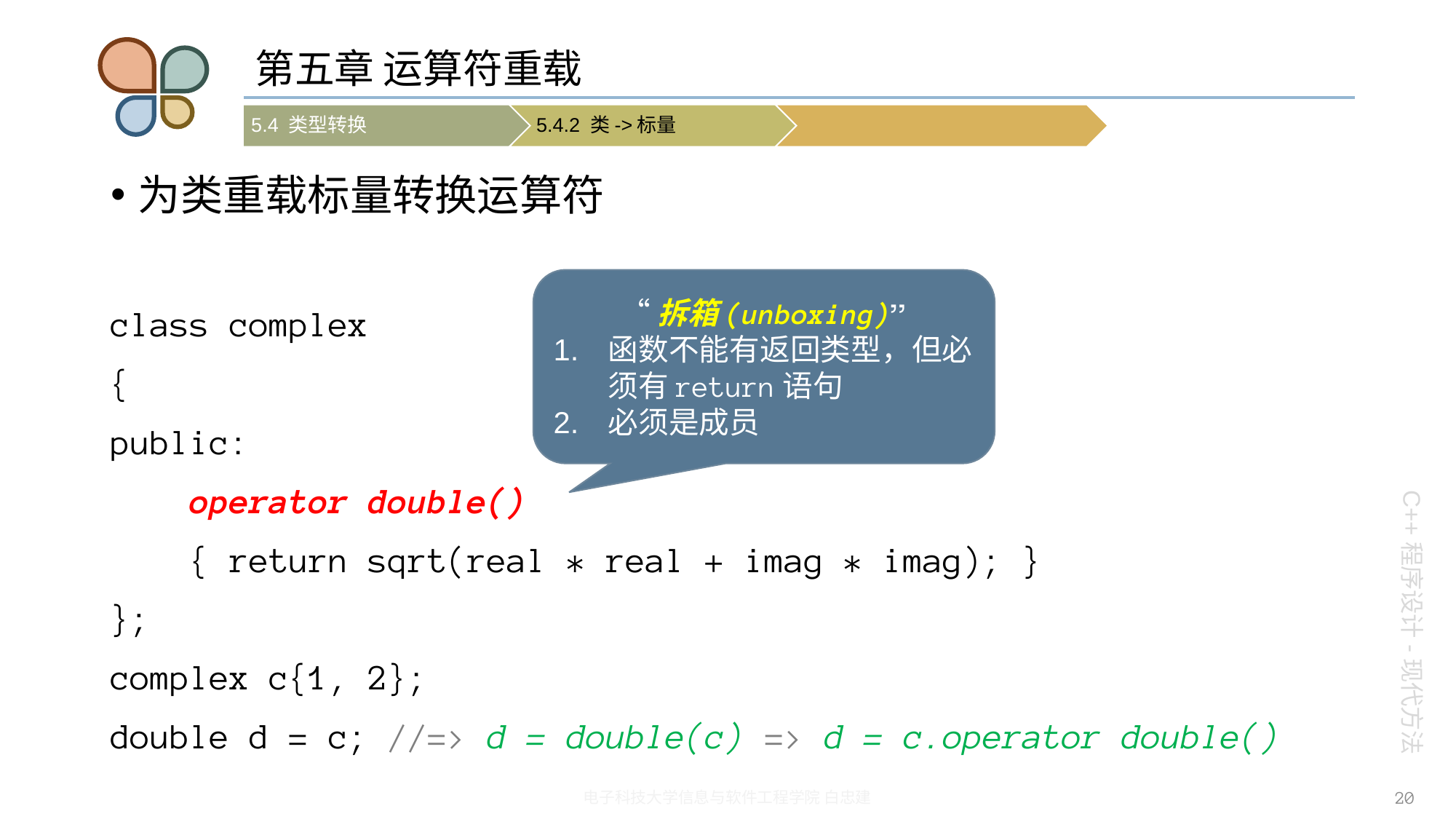

# 第五章 运算符重载
5.4 类型转换
5.4.2 类->标量

为类重载标量转换运算符

class complex
{
public:
    operator double()
    { return sqrt(real * real + imag * imag); }
};
complex c{1, 2};
double d = c; //=> d = double(c) => d = c.operator double()
“拆箱(unboxing)”
函数不能有返回类型，但必须有return语句
必须是成员
20